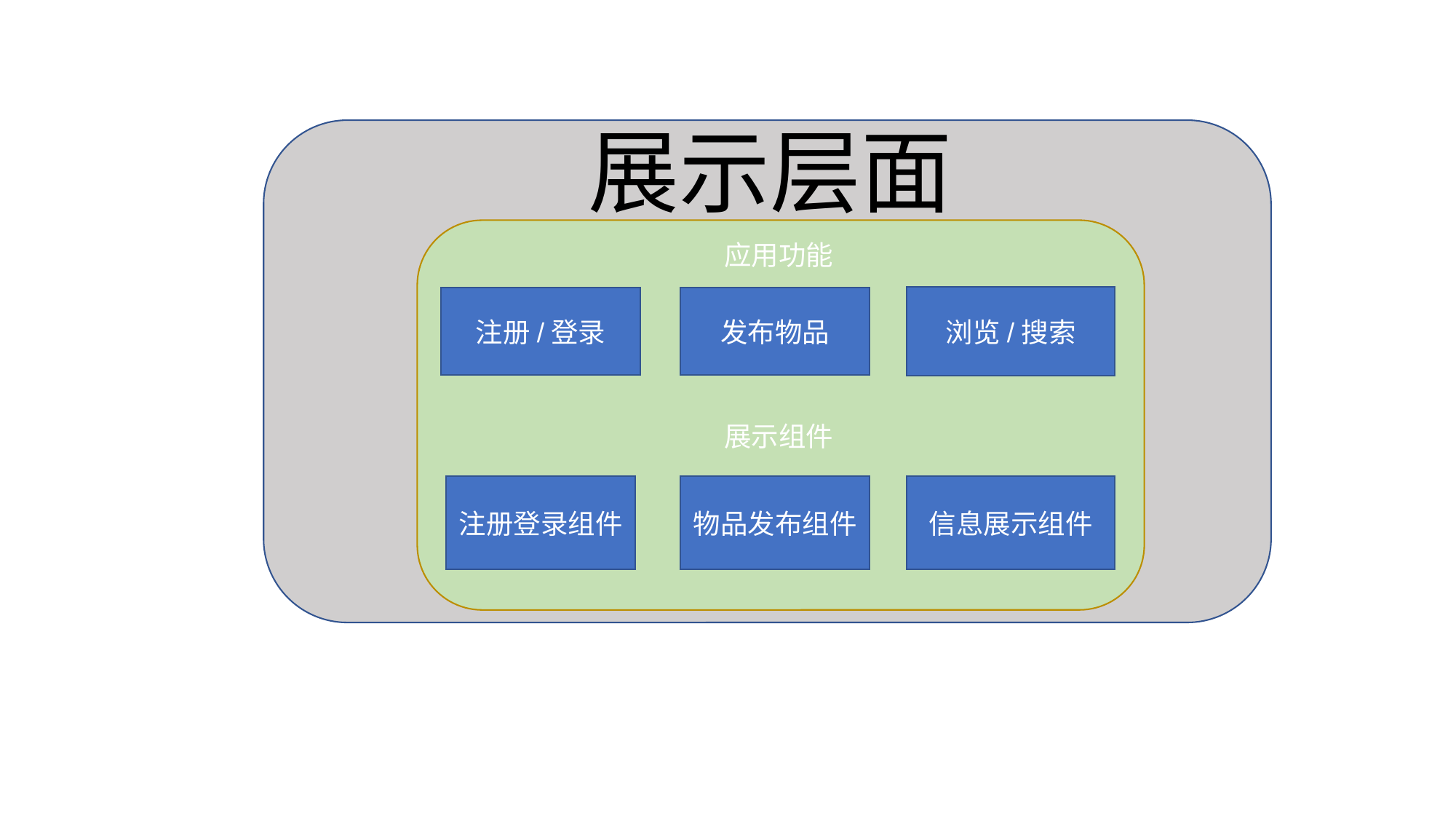

展示层面

应用功能
浏览/搜索
注册/登录
发布物品
展示组件
物品发布组件
信息展示组件
注册登录组件